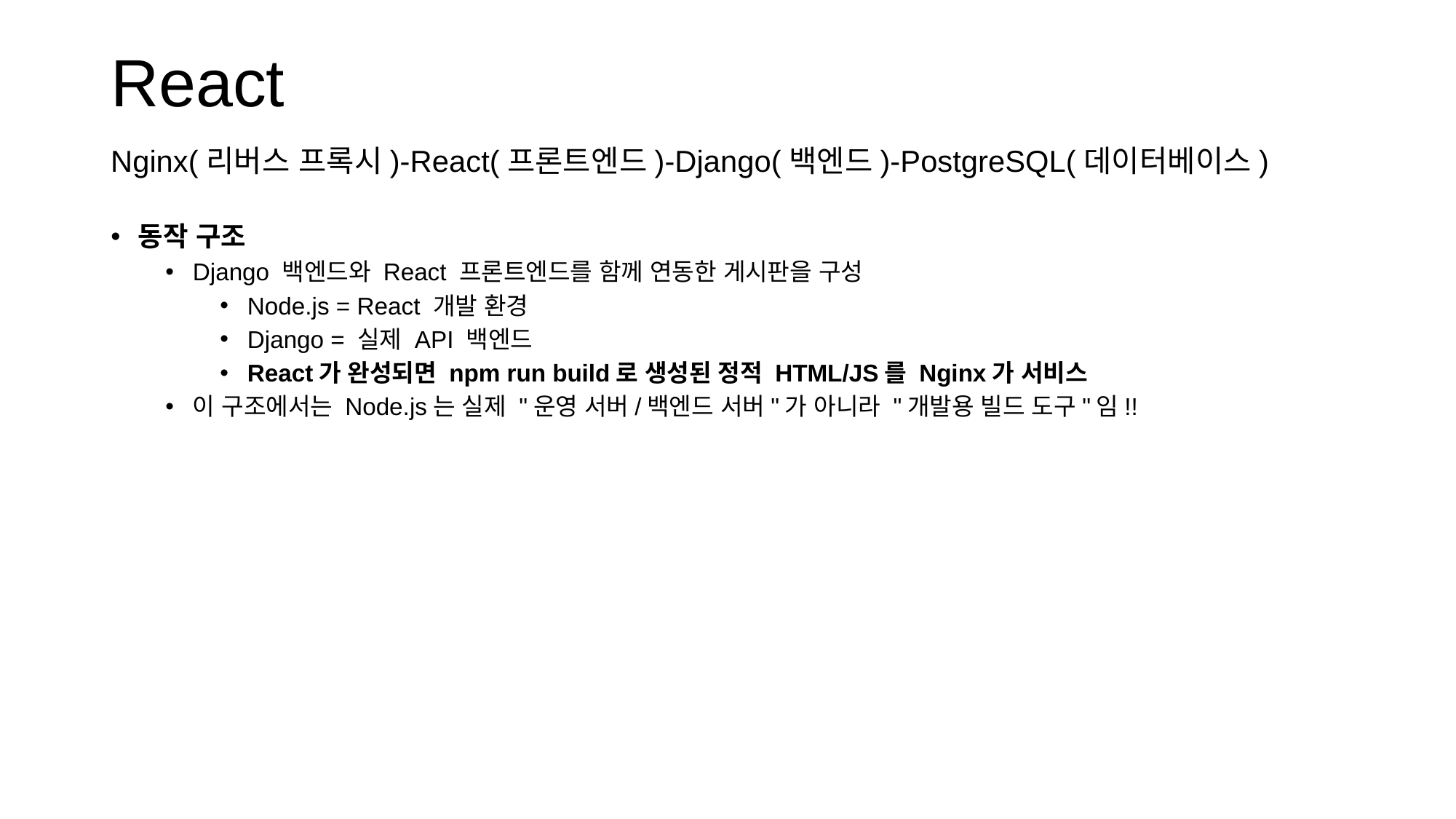

React
Nginx(리버스 프록시)-React(프론트엔드)-Django(백엔드)-PostgreSQL(데이터베이스)
동작 구조
Django 백엔드와 React 프론트엔드를 함께 연동한 게시판을 구성
Node.js = React 개발 환경
Django = 실제 API 백엔드
React가 완성되면 npm run build로 생성된 정적 HTML/JS를 Nginx가 서비스
이 구조에서는 Node.js는 실제 "운영 서버/백엔드 서버"가 아니라 "개발용 빌드 도구"임!!